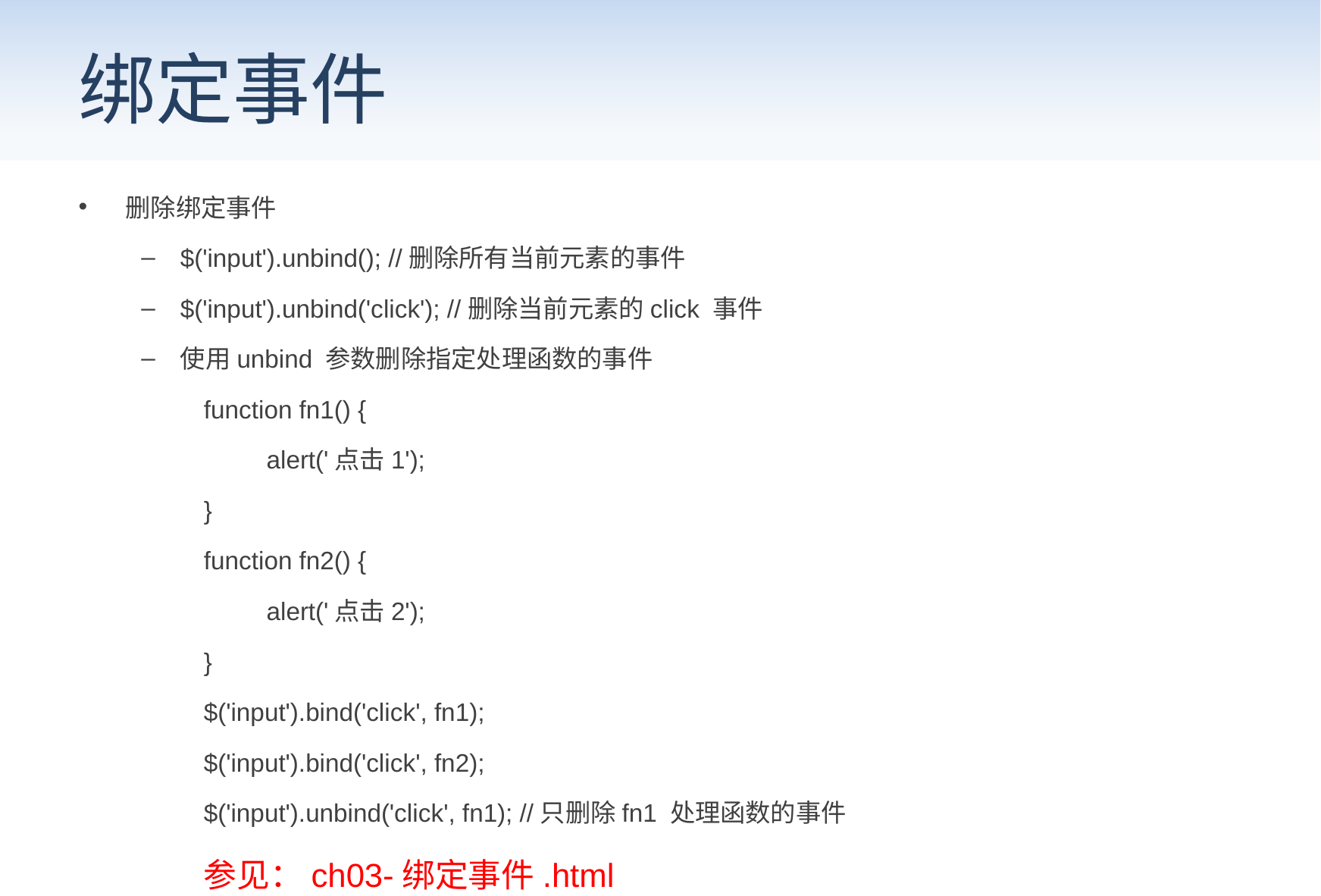

# 绑定事件
删除绑定事件
$('input').unbind(); //删除所有当前元素的事件
$('input').unbind('click'); //删除当前元素的click 事件
使用unbind 参数删除指定处理函数的事件
function fn1() {
alert('点击1');
}
function fn2() {
alert('点击2');
}
$('input').bind('click', fn1);
$('input').bind('click', fn2);
$('input').unbind('click', fn1); //只删除fn1 处理函数的事件
参见：ch03-绑定事件.html